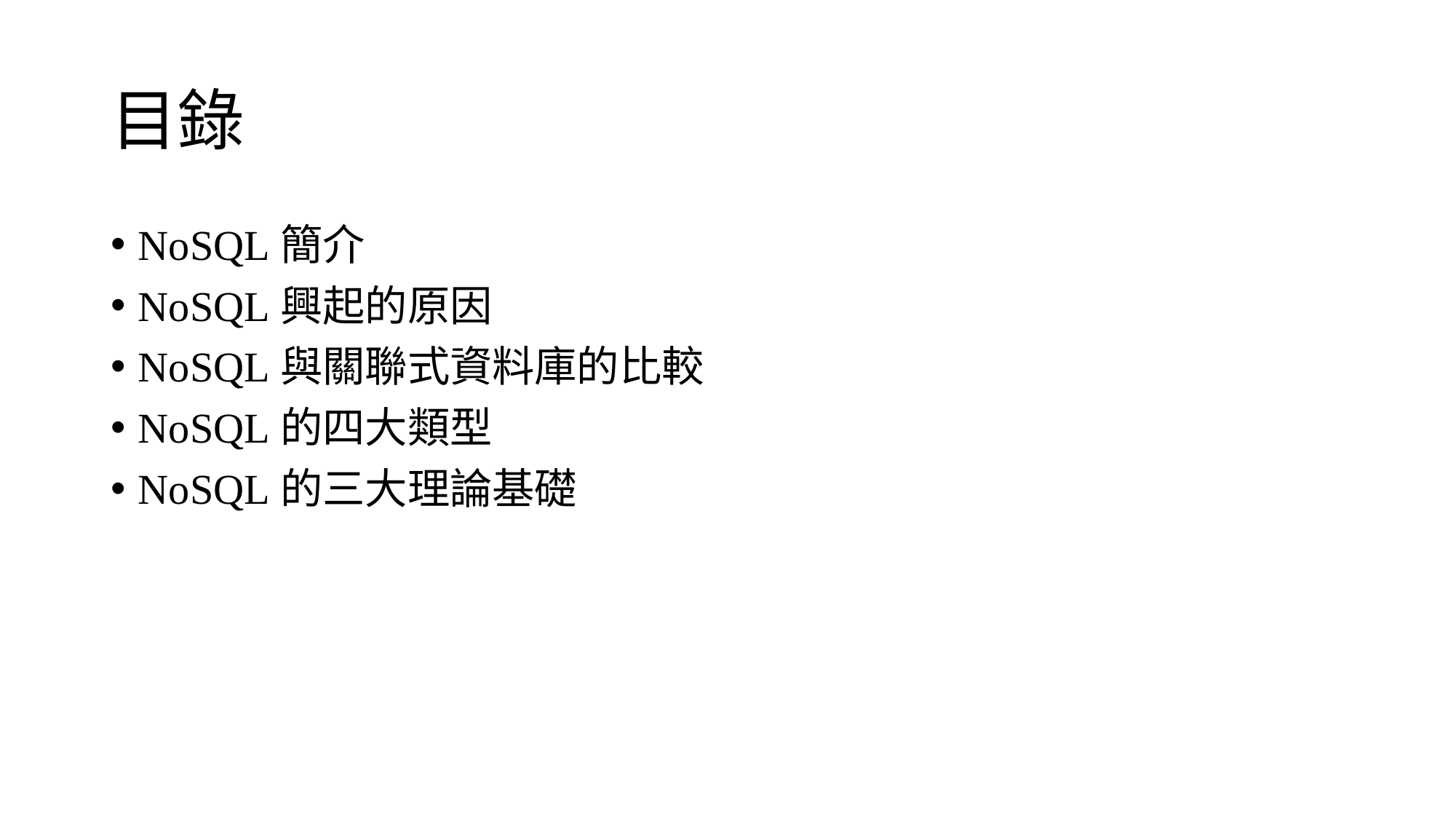

# 目錄
NoSQL簡介
NoSQL興起的原因
NoSQL與關聯式資料庫的比較
NoSQL的四大類型
NoSQL的三大理論基礎